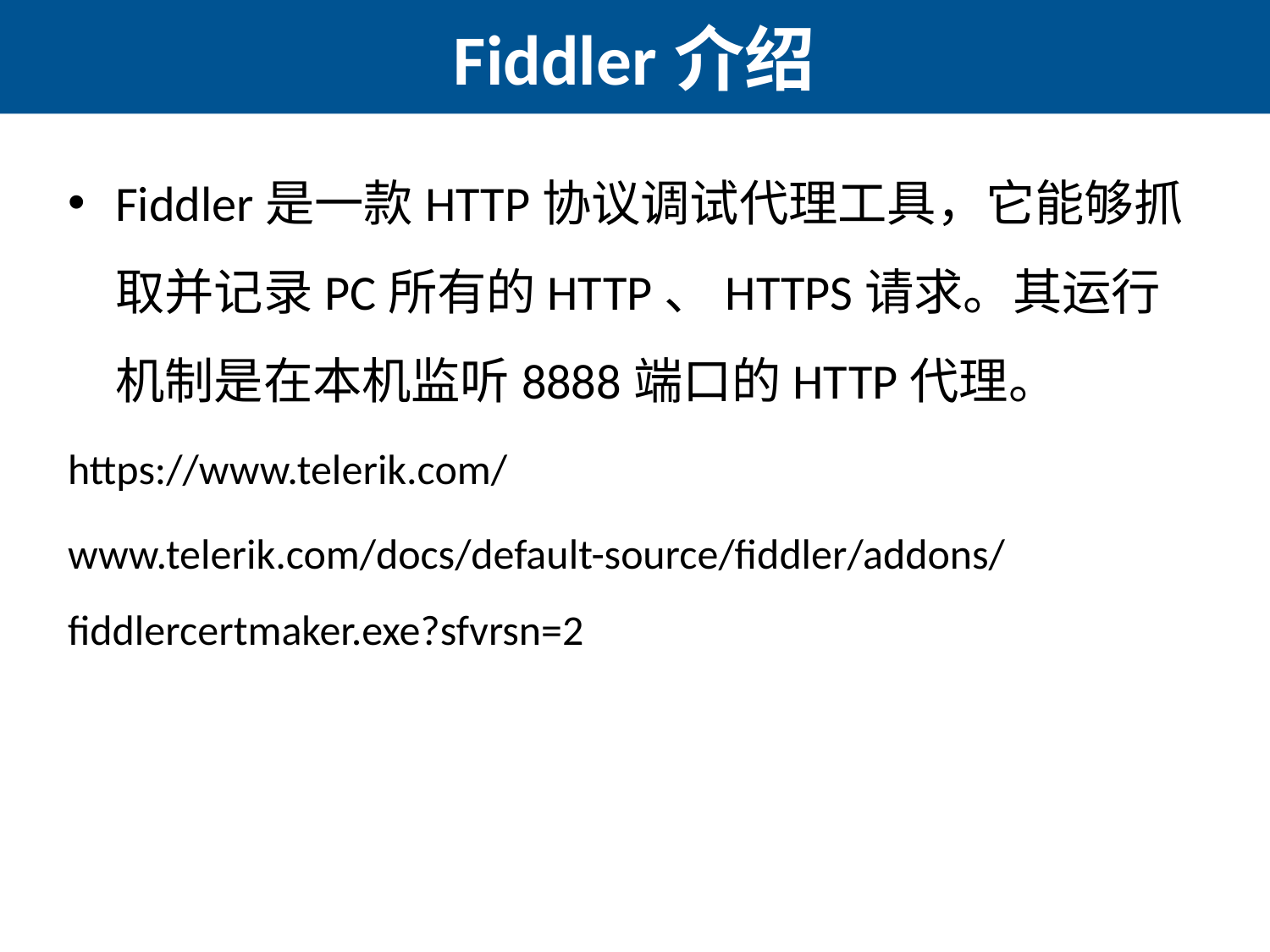

# Fiddler介绍
Fiddler是一款HTTP协议调试代理工具，它能够抓取并记录PC所有的HTTP、HTTPS请求。其运行机制是在本机监听8888端口的HTTP代理。
https://www.telerik.com/
www.telerik.com/docs/default-source/fiddler/addons/fiddlercertmaker.exe?sfvrsn=2